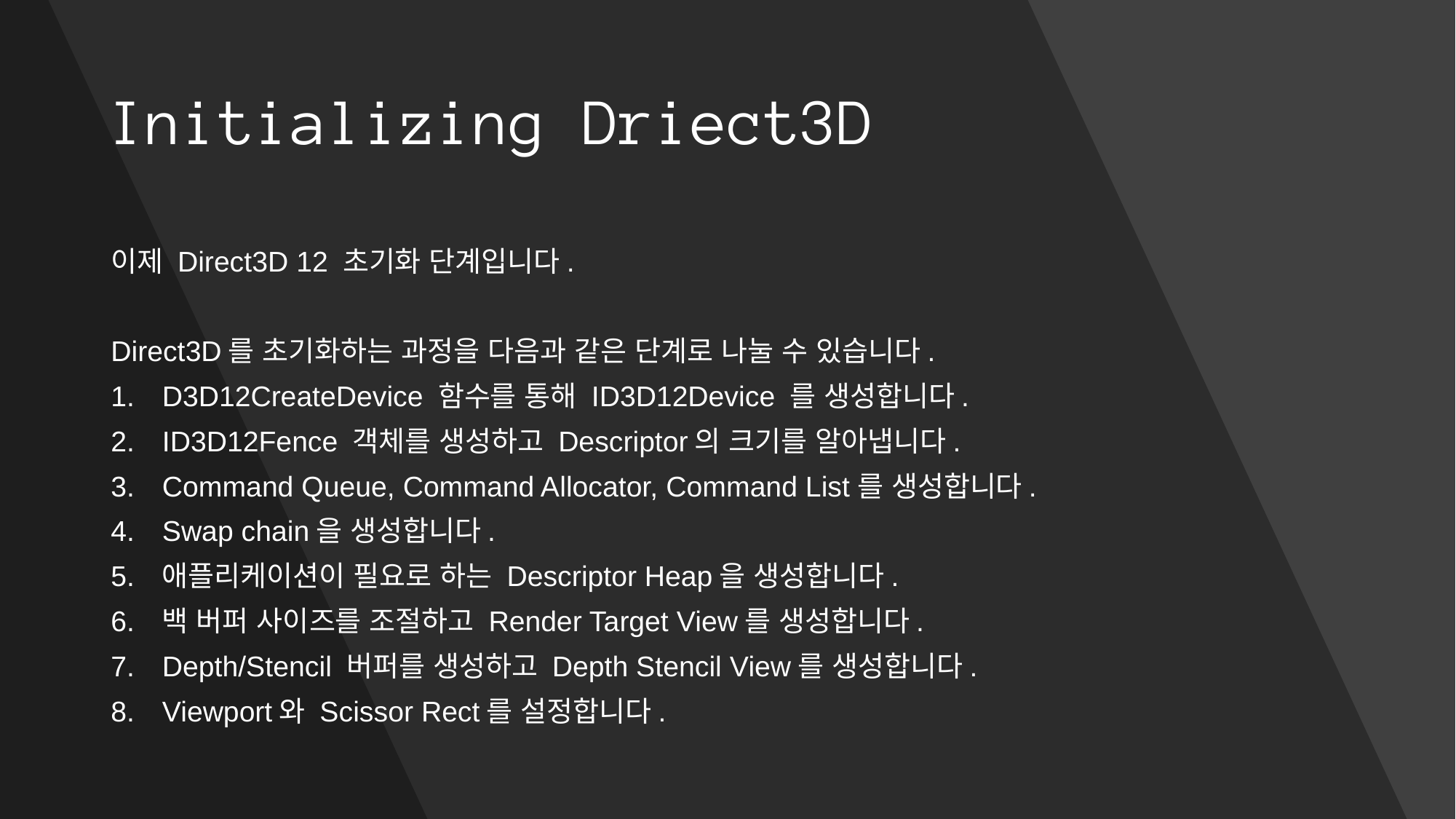

# Initializing Driect3D
이제 Direct3D 12 초기화 단계입니다.

Direct3D를 초기화하는 과정을 다음과 같은 단계로 나눌 수 있습니다.
D3D12CreateDevice 함수를 통해 ID3D12Device 를 생성합니다.
ID3D12Fence 객체를 생성하고 Descriptor의 크기를 알아냅니다.
Command Queue, Command Allocator, Command List를 생성합니다.
Swap chain을 생성합니다.
애플리케이션이 필요로 하는 Descriptor Heap을 생성합니다.
백 버퍼 사이즈를 조절하고 Render Target View를 생성합니다.
Depth/Stencil 버퍼를 생성하고 Depth Stencil View를 생성합니다.
Viewport와 Scissor Rect를 설정합니다.